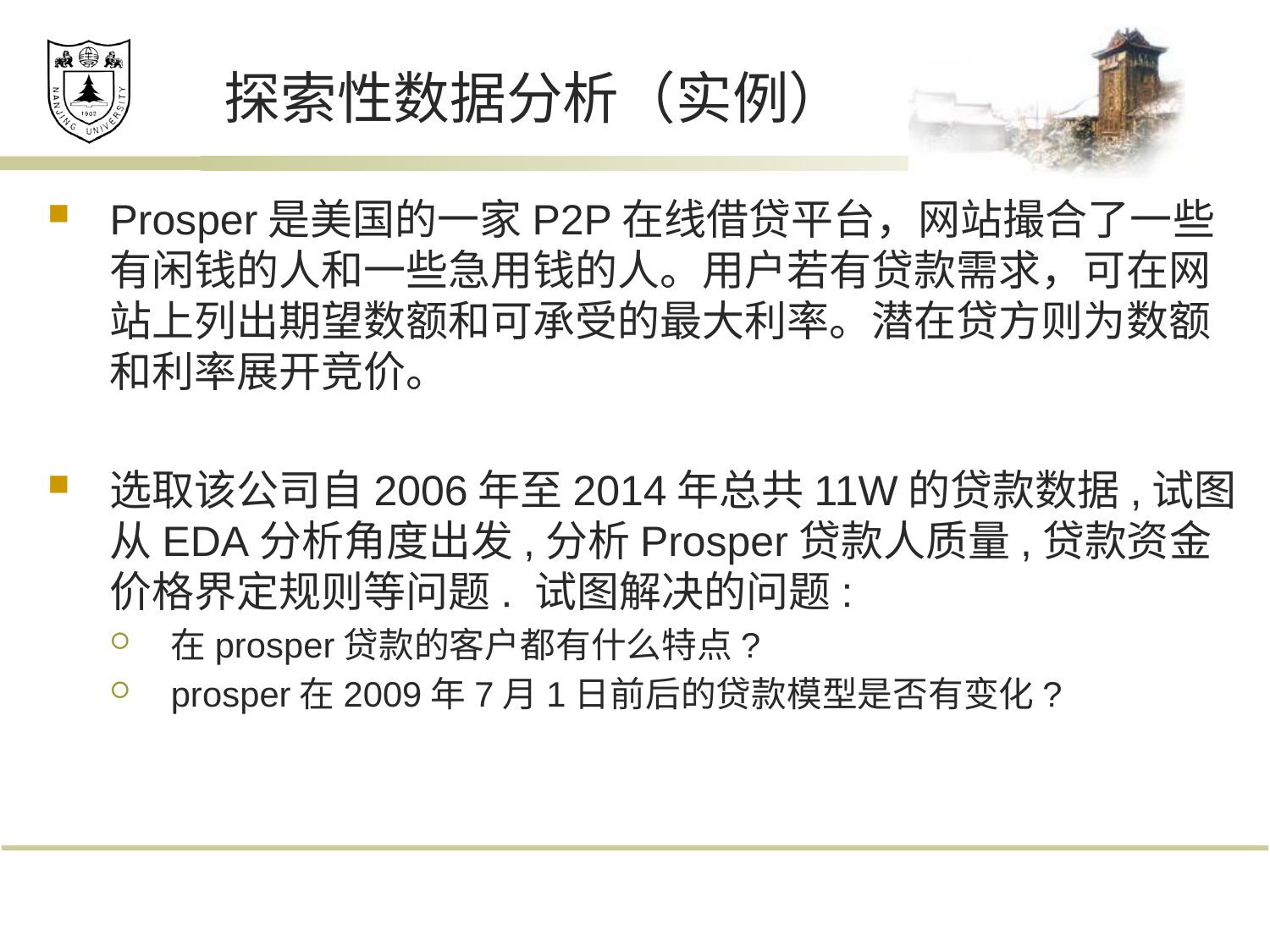

# 探索性数据分析（实例）
Prosper是美国的一家P2P在线借贷平台，网站撮合了一些有闲钱的人和一些急用钱的人。用户若有贷款需求，可在网站上列出期望数额和可承受的最大利率。潜在贷方则为数额和利率展开竞价。

选取该公司自2006年至2014年总共11W的贷款数据,试图从EDA分析角度出发,分析Prosper贷款人质量,贷款资金价格界定规则等问题. 试图解决的问题:
在prosper贷款的客户都有什么特点?
prosper在2009年7月1日前后的贷款模型是否有变化?